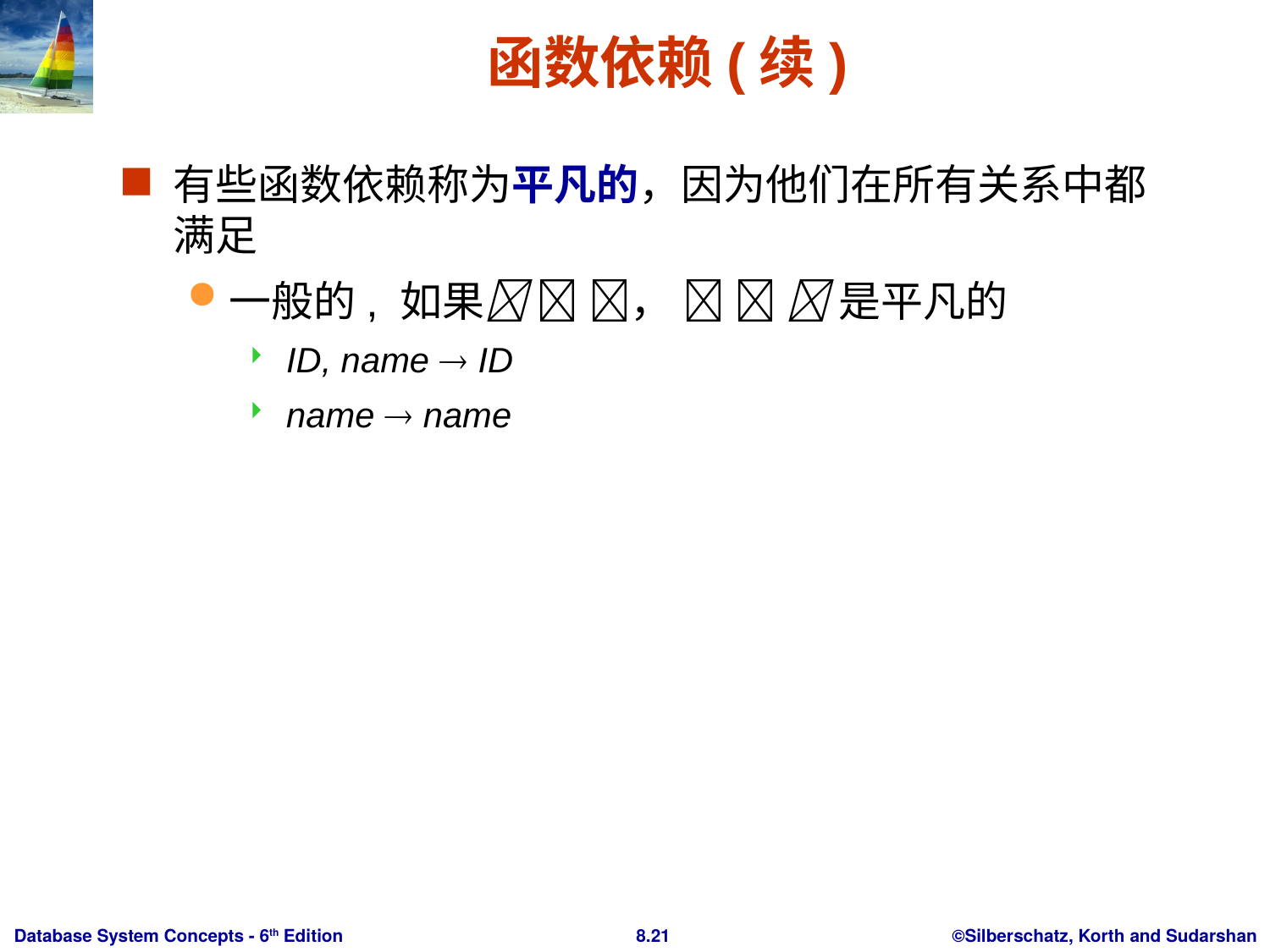

# 函数依赖(续)
有些函数依赖称为平凡的，因为他们在所有关系中都满足
一般的, 如果β ⊆ α， α → β 是平凡的
 ID, name → ID
 name → name